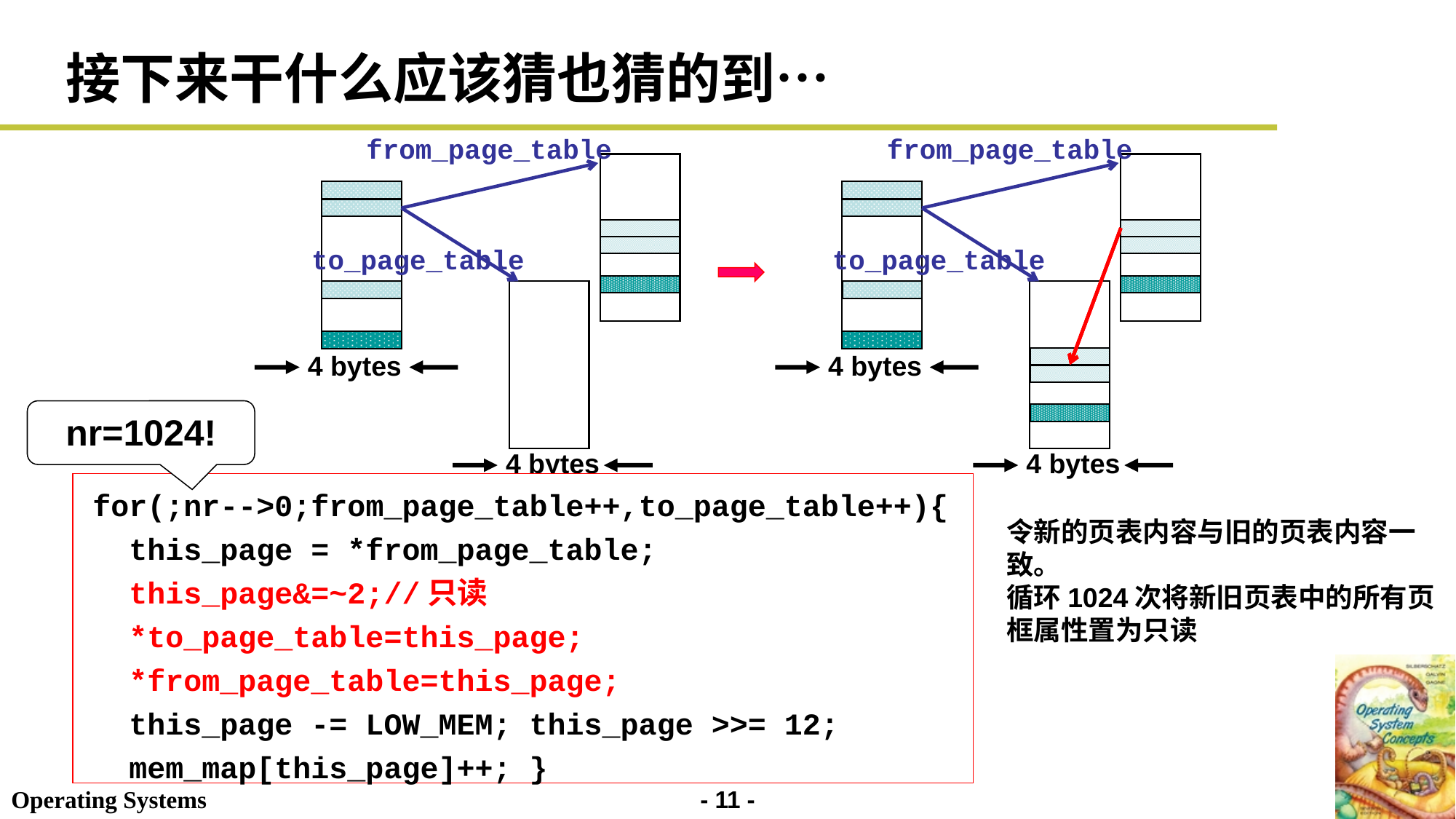

# 接下来干什么应该猜也猜的到…
from_page_table
from_page_table

4 bytes

to_page_table

4 bytes

4 bytes

to_page_table

4 bytes

nr=1024!

for(;nr-->0;from_page_table++,to_page_table++){
  this_page = *from_page_table;
  this_page&=~2;//只读
  *to_page_table=this_page;
  *from_page_table=this_page;
  this_page -= LOW_MEM; this_page >>= 12;
  mem_map[this_page]++; }
令新的页表内容与旧的页表内容一致。
循环1024次将新旧页表中的所有页框属性置为只读